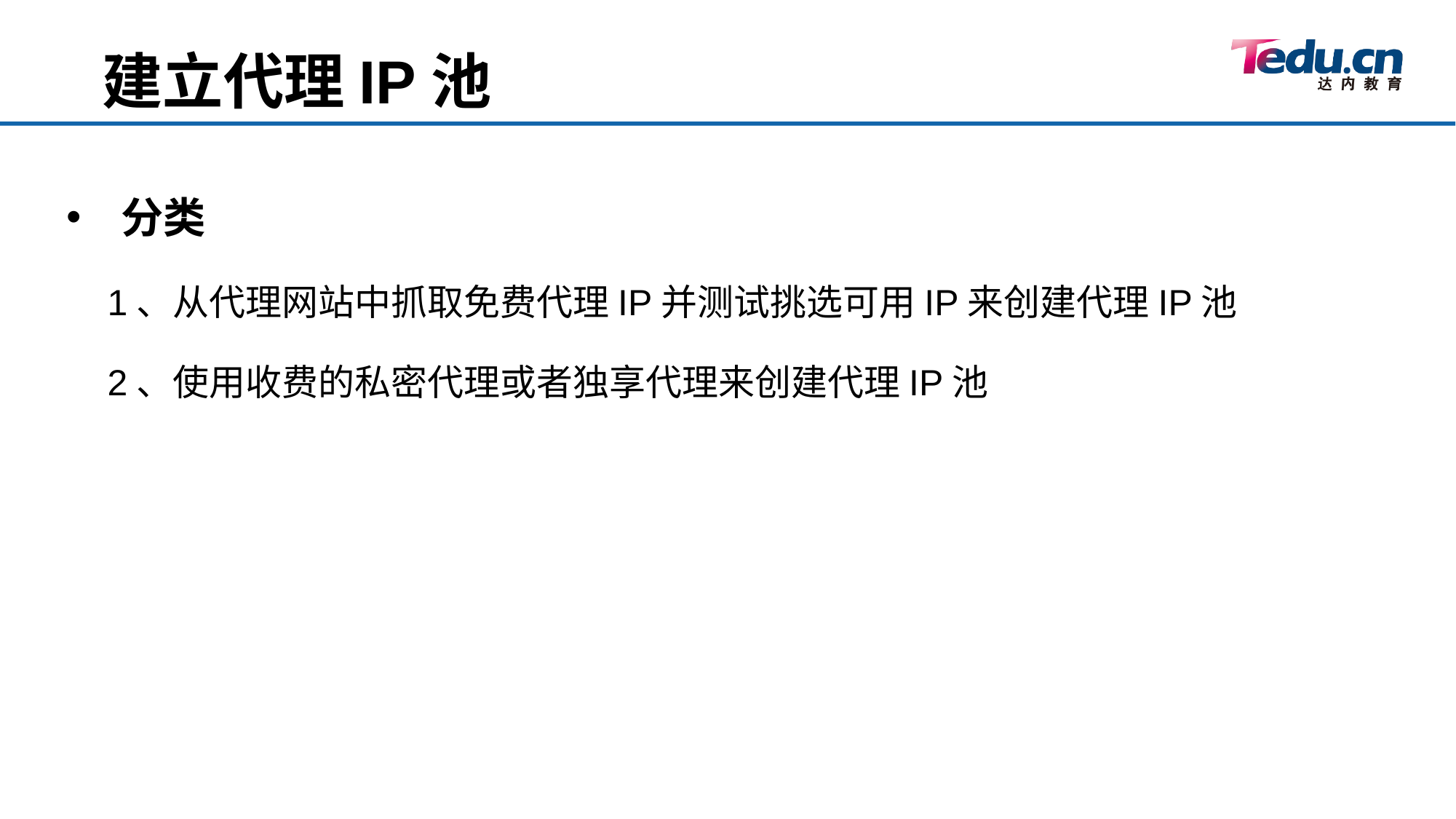

建立代理IP池
分类
    1、从代理网站中抓取免费代理IP并测试挑选可用IP来创建代理IP池
    2、使用收费的私密代理或者独享代理来创建代理IP池